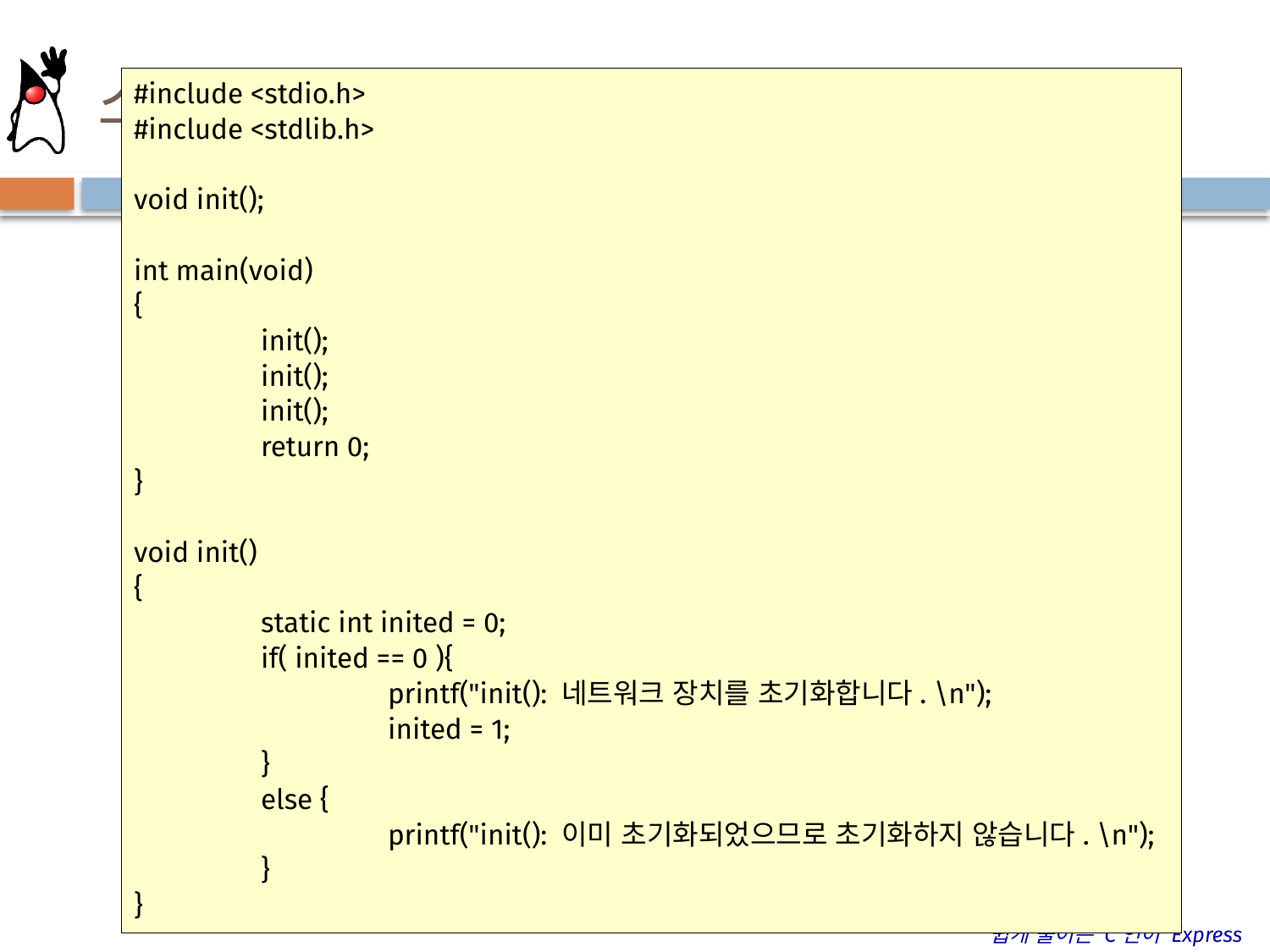

# 소스
#include <stdio.h>
#include <stdlib.h>

void init();

int main(void)
{
	init();
	init();
	init();
	return 0;
}

void init()
{
	static int inited = 0;
	if( inited == 0 ){
		printf("init(): 네트워크 장치를 초기화합니다. \n");
		inited = 1;
	}
	else {
		printf("init(): 이미 초기화되었으므로 초기화하지 않습니다. \n");
	}
}